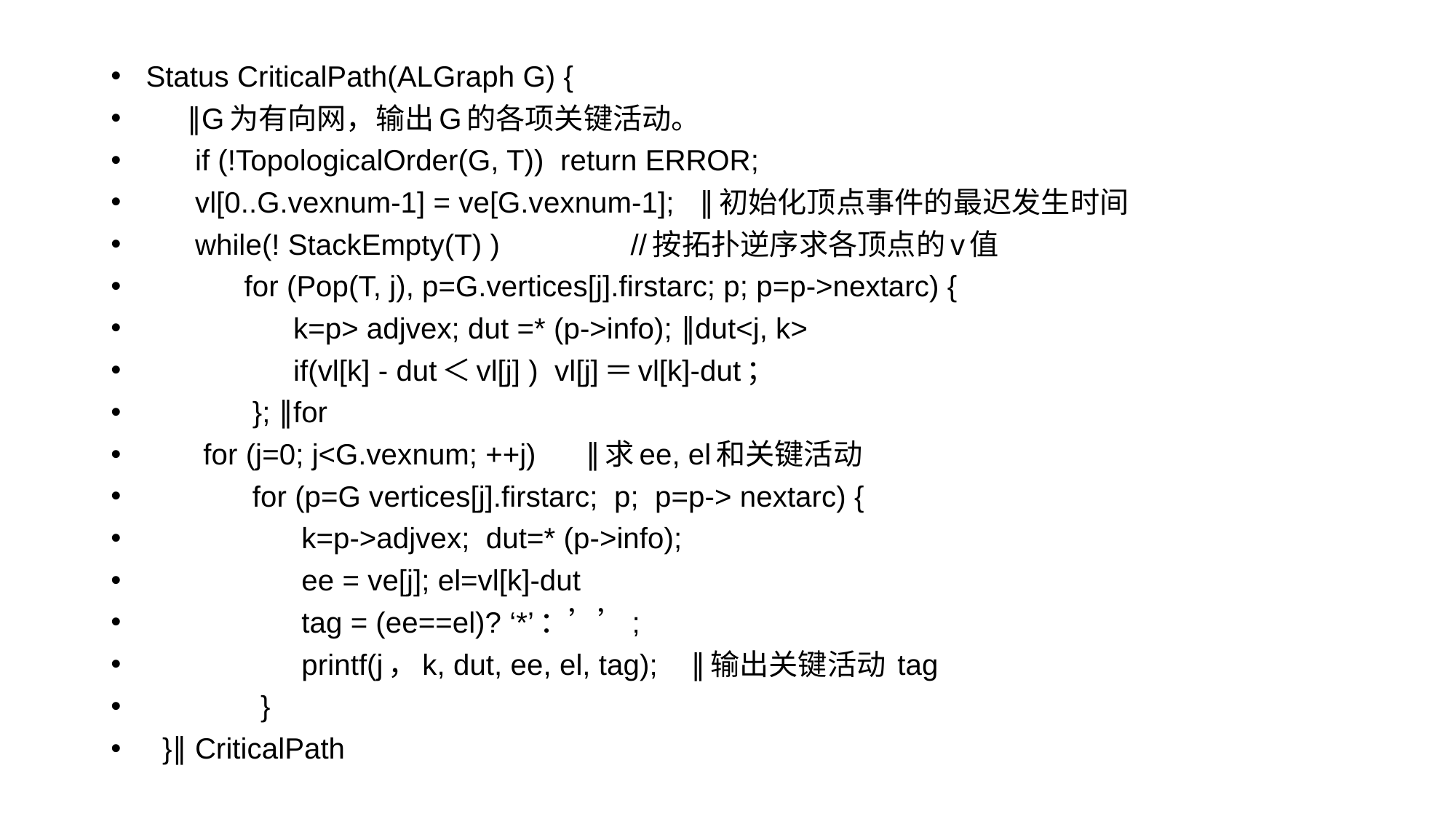

Status CriticalPath(ALGraph G) {
      ∥G为有向网，输出G的各项关键活动。
       if (!TopologicalOrder(G, T))  return ERROR;
       vl[0..G.vexnum-1] = ve[G.vexnum-1];   ∥初始化顶点事件的最迟发生时间
       while(! StackEmpty(T) )                //按拓扑逆序求各顶点的v值
             for (Pop(T, j), p=G.vertices[j].firstarc; p; p=p->nextarc) {
                   k=p> adjvex; dut =* (p->info); ∥dut<j, k>
                   if(vl[k] - dut＜vl[j] )  vl[j]＝vl[k]-dut；
              }; ∥for
        for (j=0; j<G.vexnum; ++j)      ∥求ee, el和关键活动
              for (p=G vertices[j].firstarc;  p;  p=p-> nextarc) {
                    k=p->adjvex;  dut=* (p->info);
                    ee = ve[j]; el=vl[k]-dut
                    tag = (ee==el)? ‘*’：’’;
                    printf(j，k, dut, ee, el, tag);    ∥输出关键活动 tag
               }
   }∥ CriticalPath